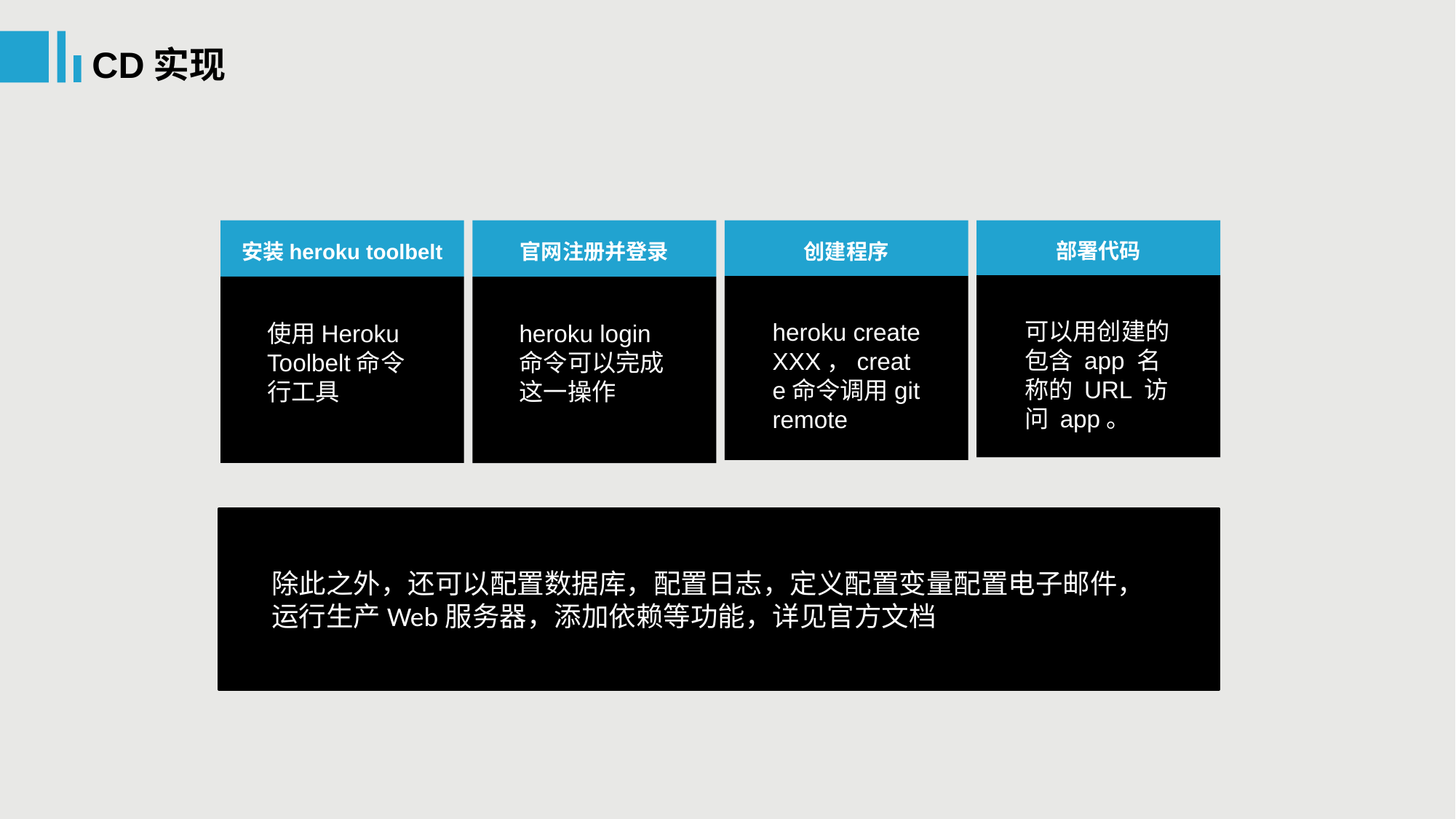

CD实现

安装heroku toolbelt

使用Heroku Toolbelt命令行工具
官网注册并登录

heroku login命令可以完成这一操作
创建程序

heroku create XXX，create命令调用git remote
部署代码

可以用创建的包含 app 名称的 URL 访问 app。

除此之外，还可以配置数据库，配置日志，定义配置变量配置电子邮件，运行生产Web服务器，添加依赖等功能，详见官方文档